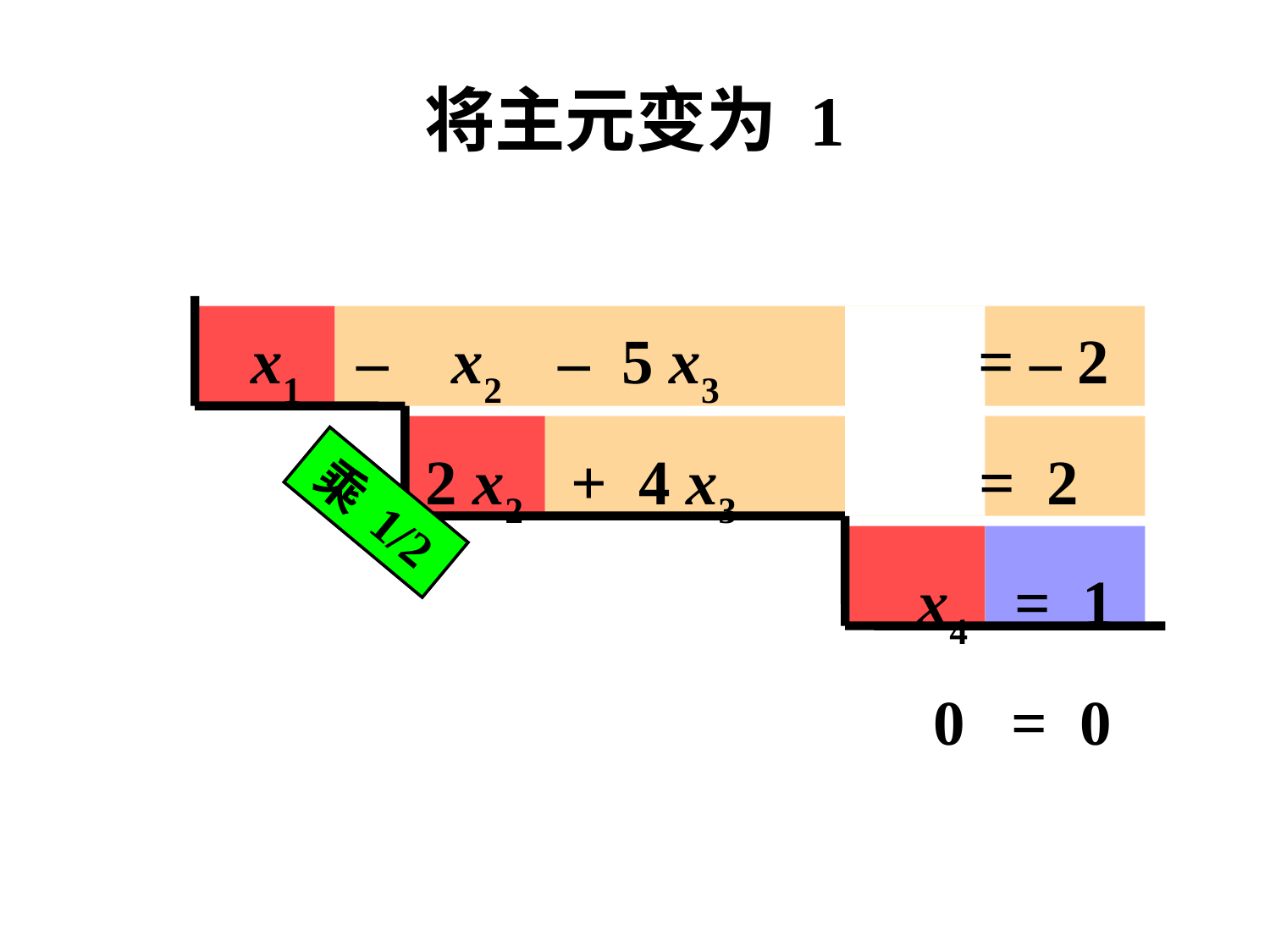

# 将主元变为 1
           x1      –    x2      –  5 x3                    = – 2
                      2 x2   +  4 x3                          =  2
                                                     x4     =  1
                                                      0     =  0

乘 1/2